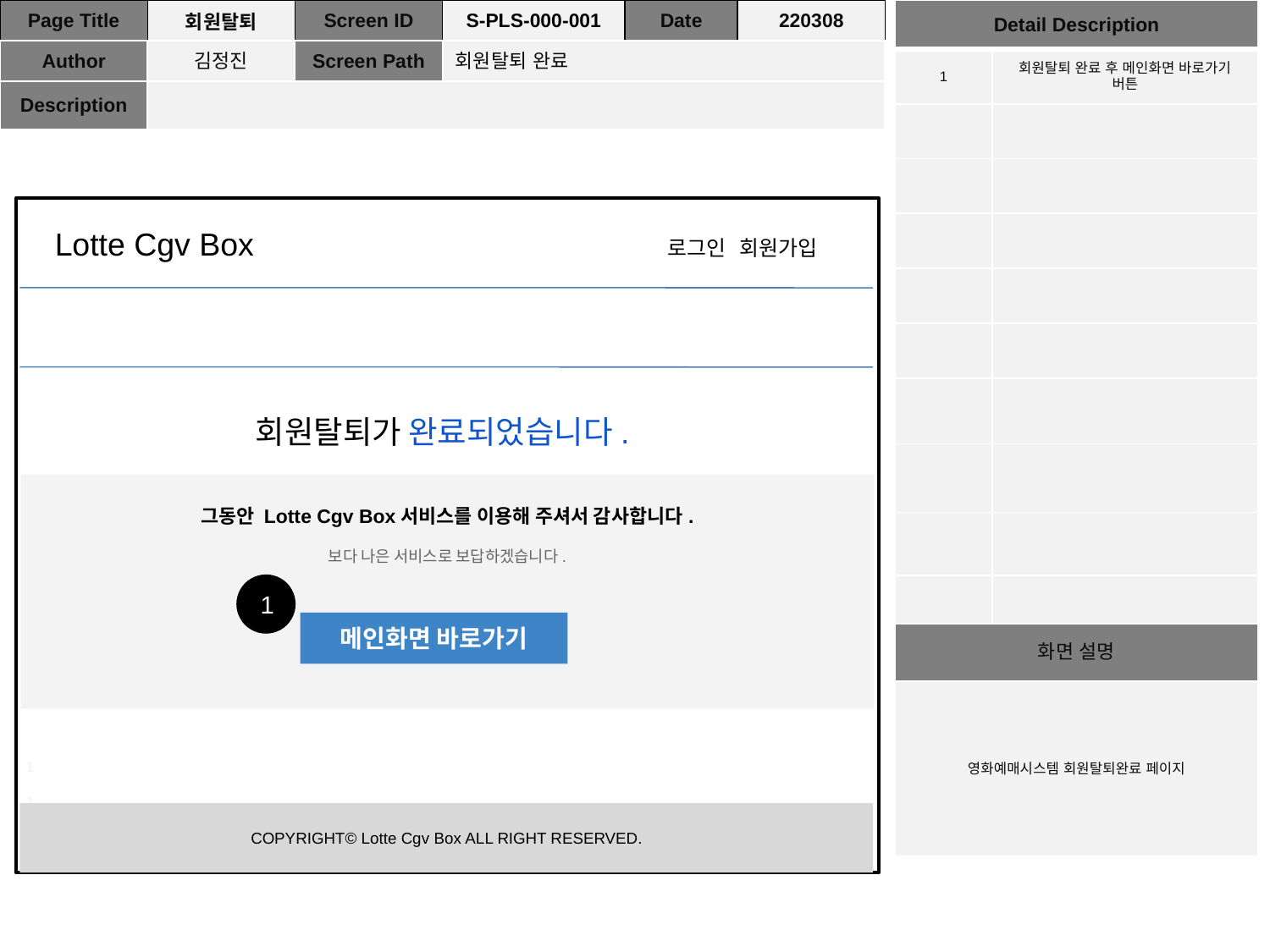

| Page Title | 회원탈퇴 | Screen ID | S-PLS-000-001 | Date | 220308 |
| --- | --- | --- | --- | --- | --- |
| Author | 김정진 | Screen Path | 회원탈퇴 완료 |  |  |
| Description |  |  |  |  |  |
| Detail Description |  |
| --- | --- |
| 1 | 회원탈퇴 완료 후 메인화면 바로가기 버튼 |
|  |  |
|  |  |
|  |  |
|  |  |
|  |  |
|  |  |
|  |  |
|  |  |
|  |  |
| 화면 설명 |  |
| 영화예매시스템 회원탈퇴완료 페이지 |  |

Lotte Cgv Box
로그인   회원가입
회원탈퇴가 완료되었습니다.

그동안 Lotte Cgv Box서비스를 이용해 주셔서 감사합니다.

보다 나은 서비스로 보답하겠습니다.

1
메인화면 바로가기
1
1

COPYRIGHT© Lotte Cgv Box ALL RIGHT RESERVED.